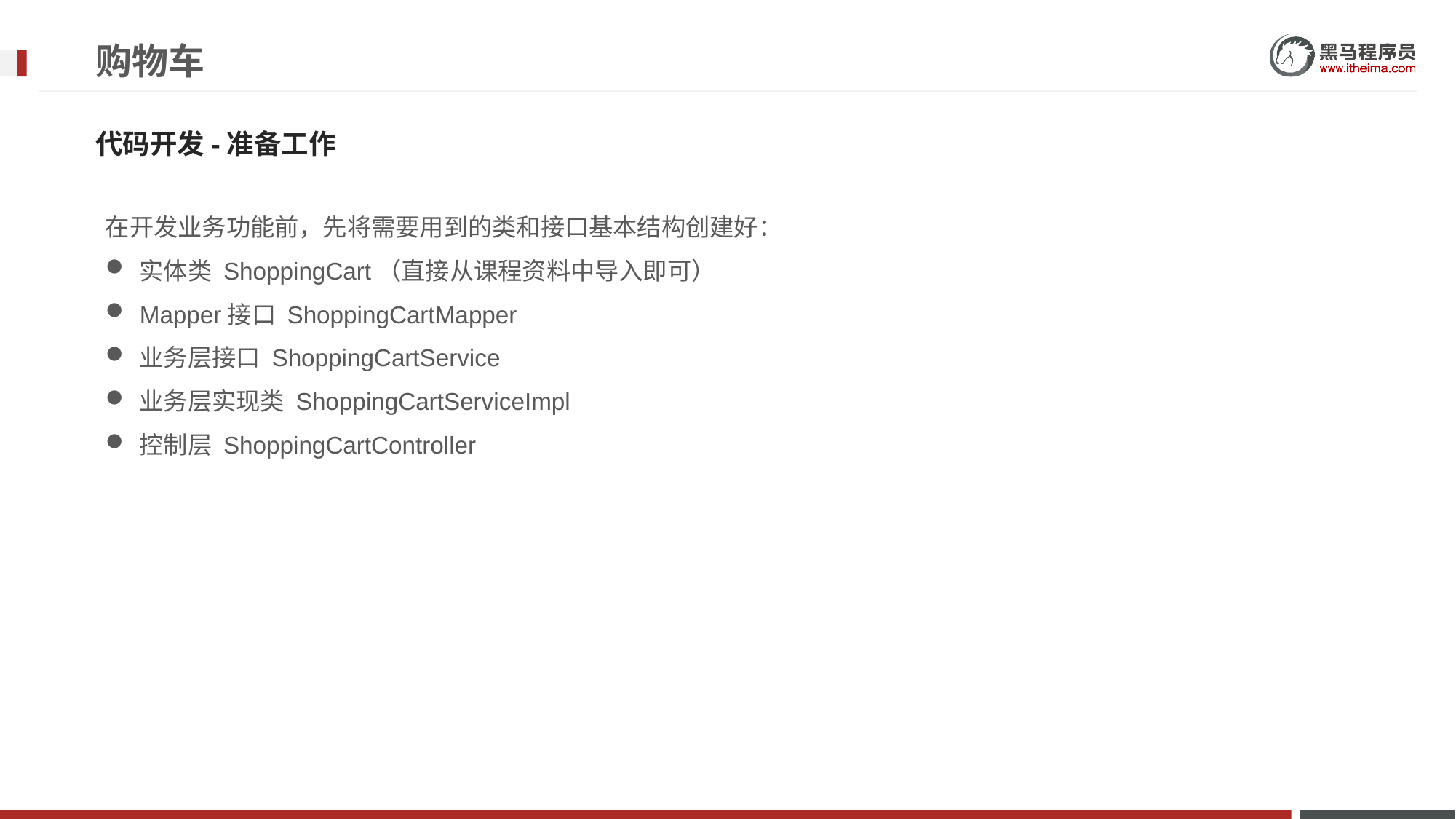

# 购物车
代码开发-准备工作
在开发业务功能前，先将需要用到的类和接口基本结构创建好：
实体类 ShoppingCart（直接从课程资料中导入即可）
Mapper接口 ShoppingCartMapper
业务层接口 ShoppingCartService
业务层实现类 ShoppingCartServiceImpl
控制层 ShoppingCartController